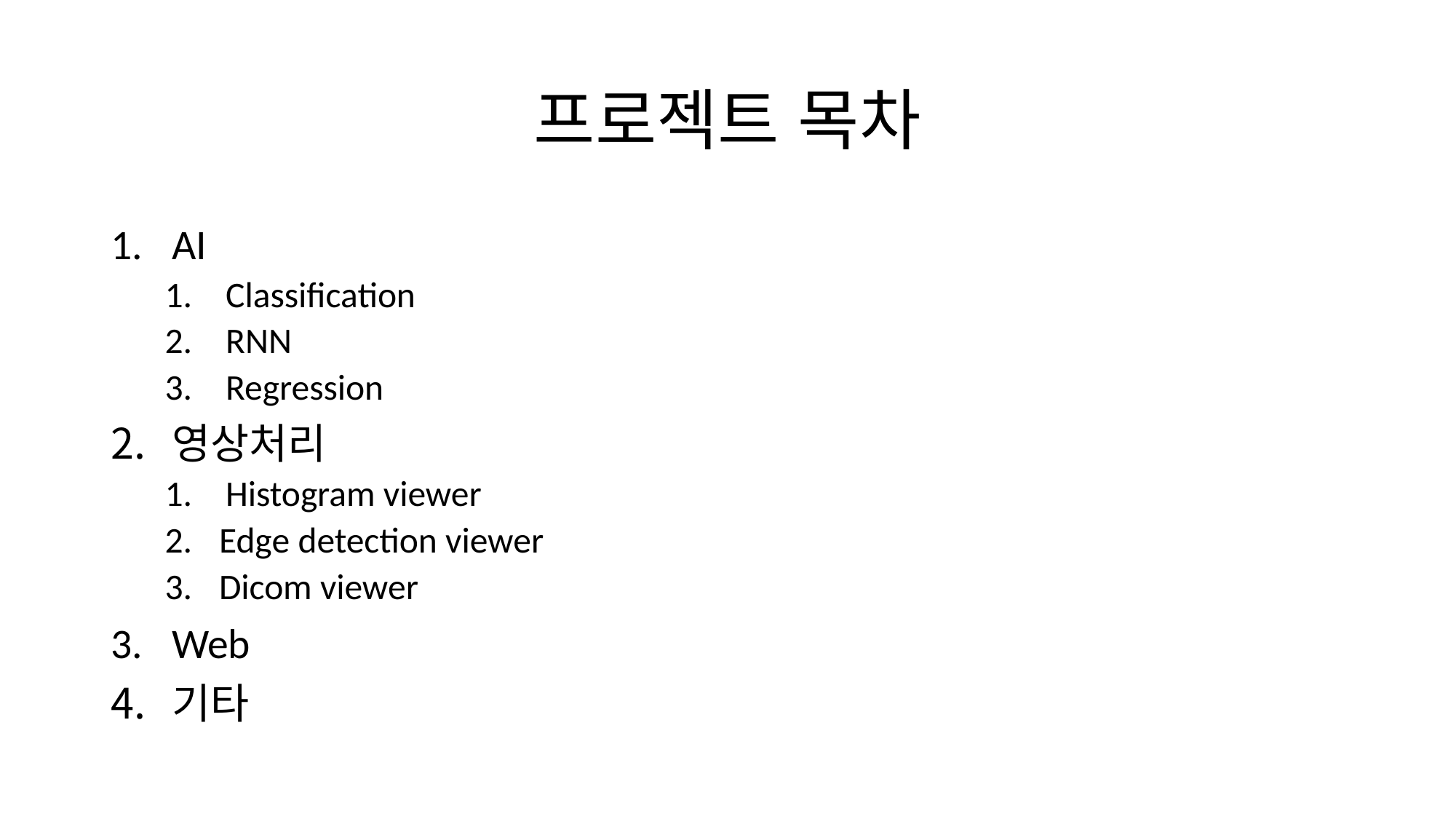

# 프로젝트 목차
AI
Classification
RNN
Regression
영상처리
Histogram viewer
Edge detection viewer
Dicom viewer
Web
기타